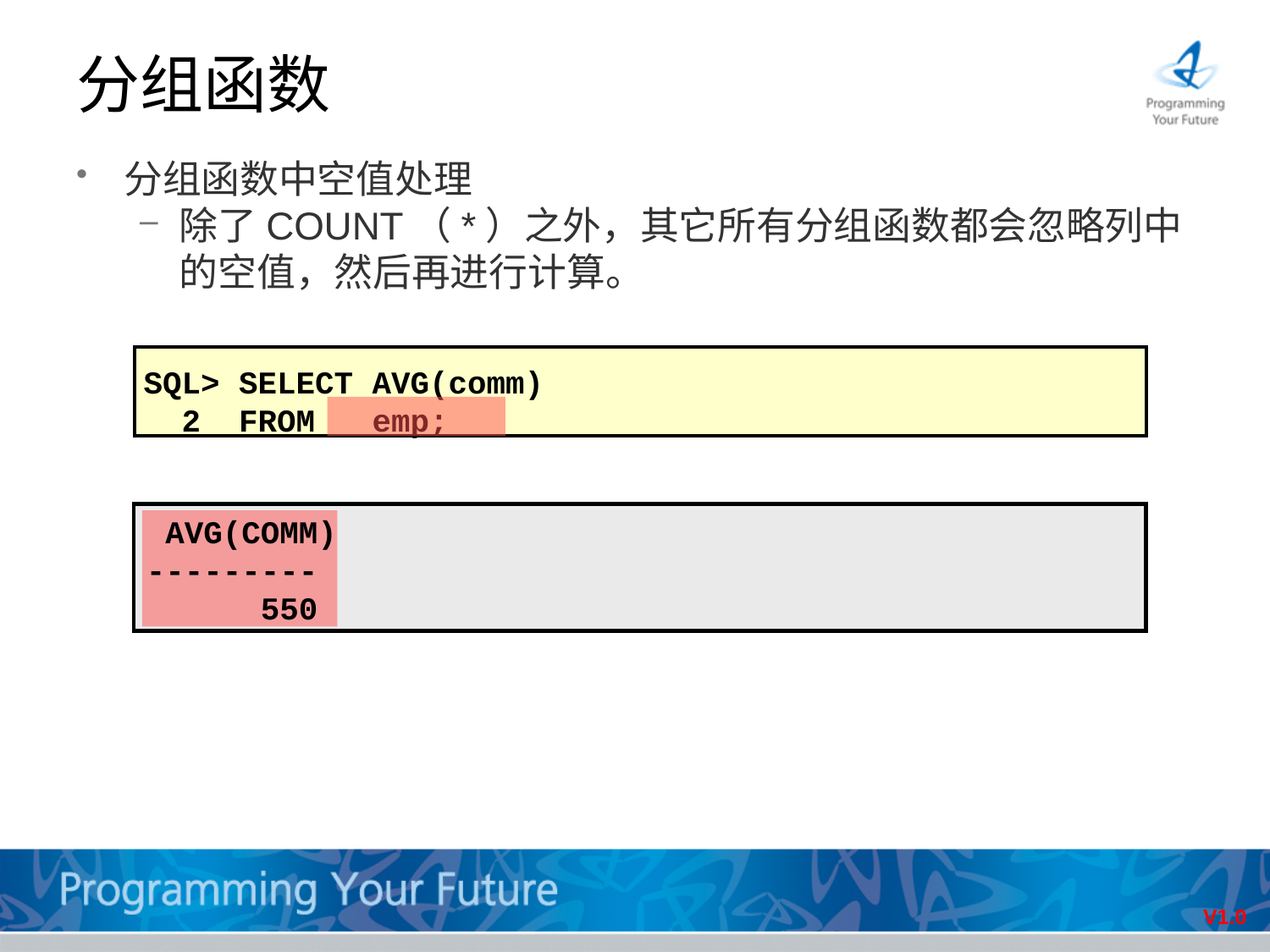

# 分组函数
分组函数中空值处理
除了COUNT（*）之外，其它所有分组函数都会忽略列中的空值，然后再进行计算。

SQL> SELECT AVG(comm)
  2  FROM   emp;

 AVG(COMM)
---------
      550